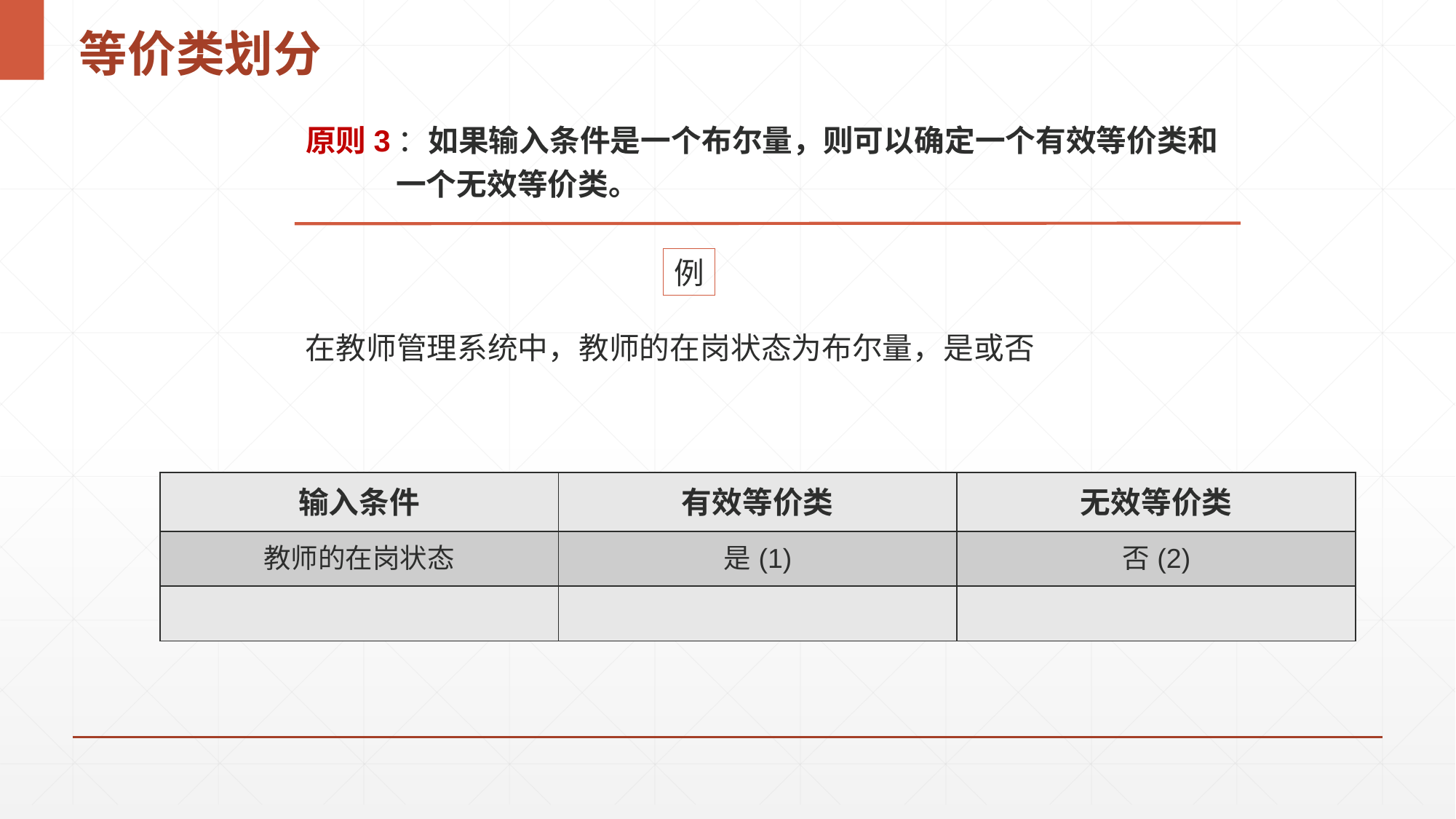

# 等价类划分
原则3：如果输入条件是一个布尔量，则可以确定一个有效等价类和
            一个无效等价类。
例
在教师管理系统中，教师的在岗状态为布尔量，是或否
| 输入条件 | 有效等价类 | 无效等价类 |
| --- | --- | --- |
| 教师的在岗状态 | 是(1) | 否(2) |
|  |  |  |